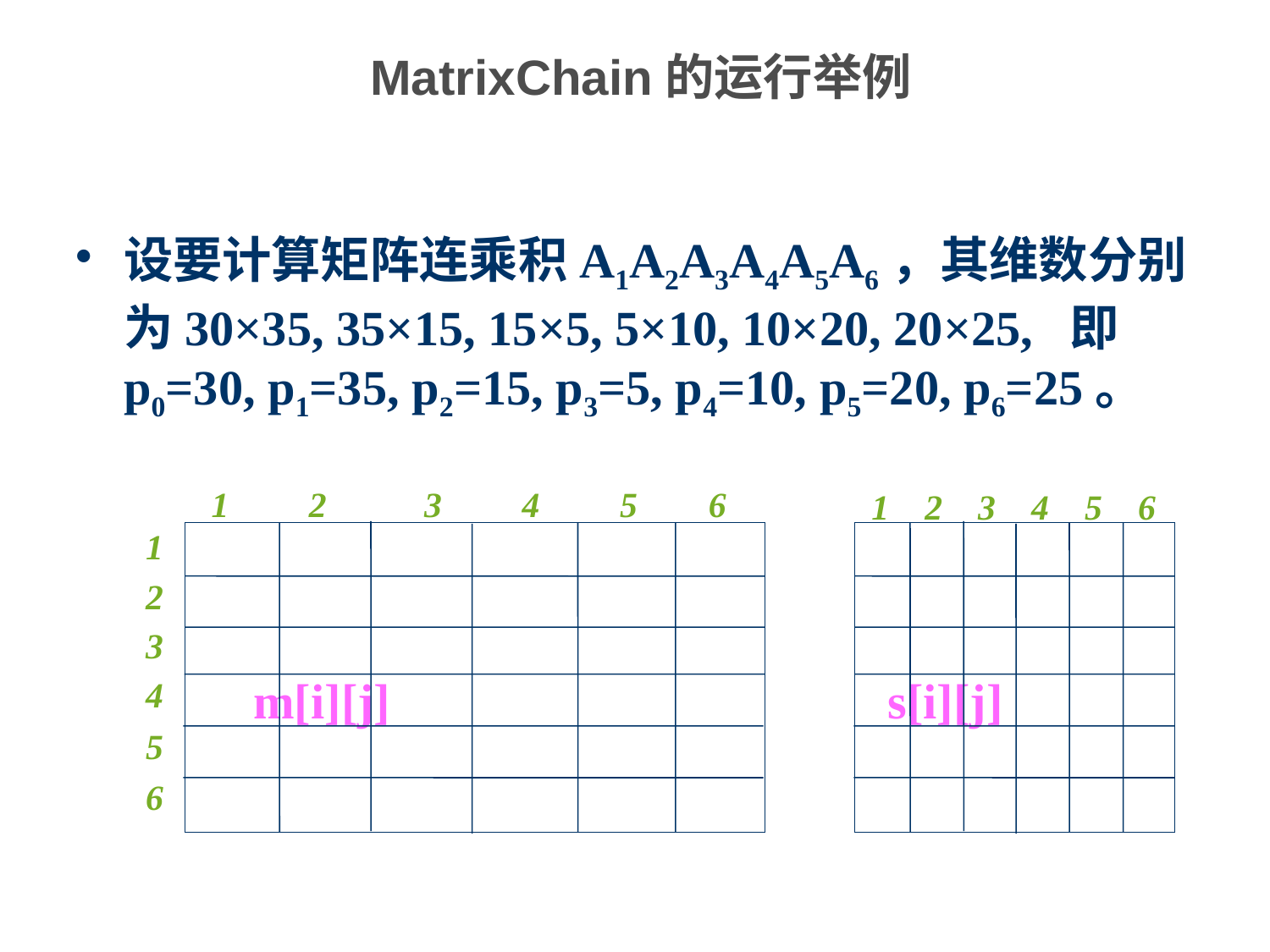

# MatrixChain的运行举例
设要计算矩阵连乘积A1A2A3A4A5A6，其维数分别为30×35, 35×15, 15×5, 5×10, 10×20, 20×25,  即p0=30, p1=35, p2=15, p3=5, p4=10, p5=20, p6=25。
      1         2           3         4         5        6
1
2
3
4
5
6

m[i][j]
1    2    3    4    5    6

s[i][j]